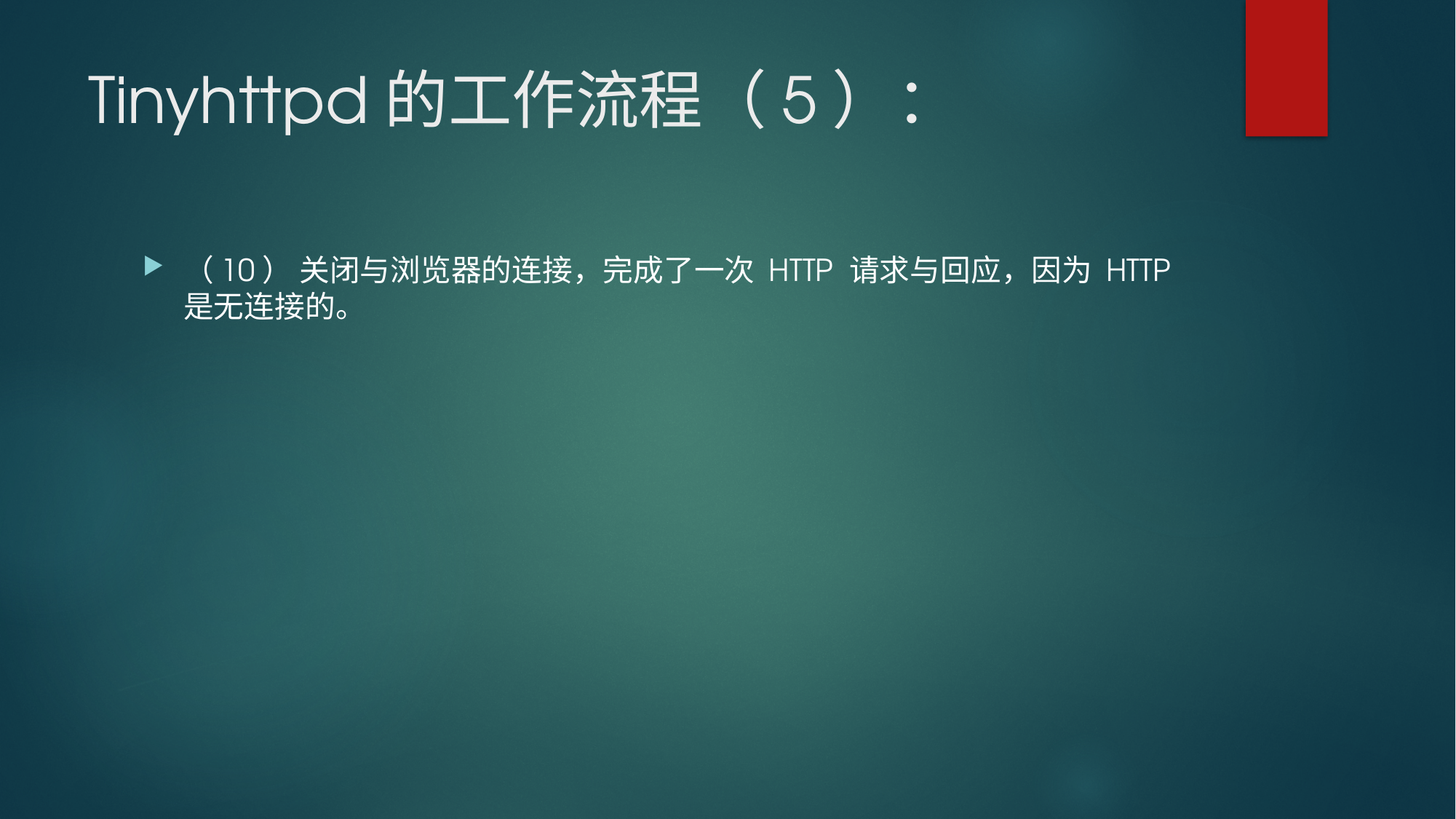

# Tinyhttpd的工作流程（5）：
（10） 关闭与浏览器的连接，完成了一次 HTTP 请求与回应，因为 HTTP 是无连接的。